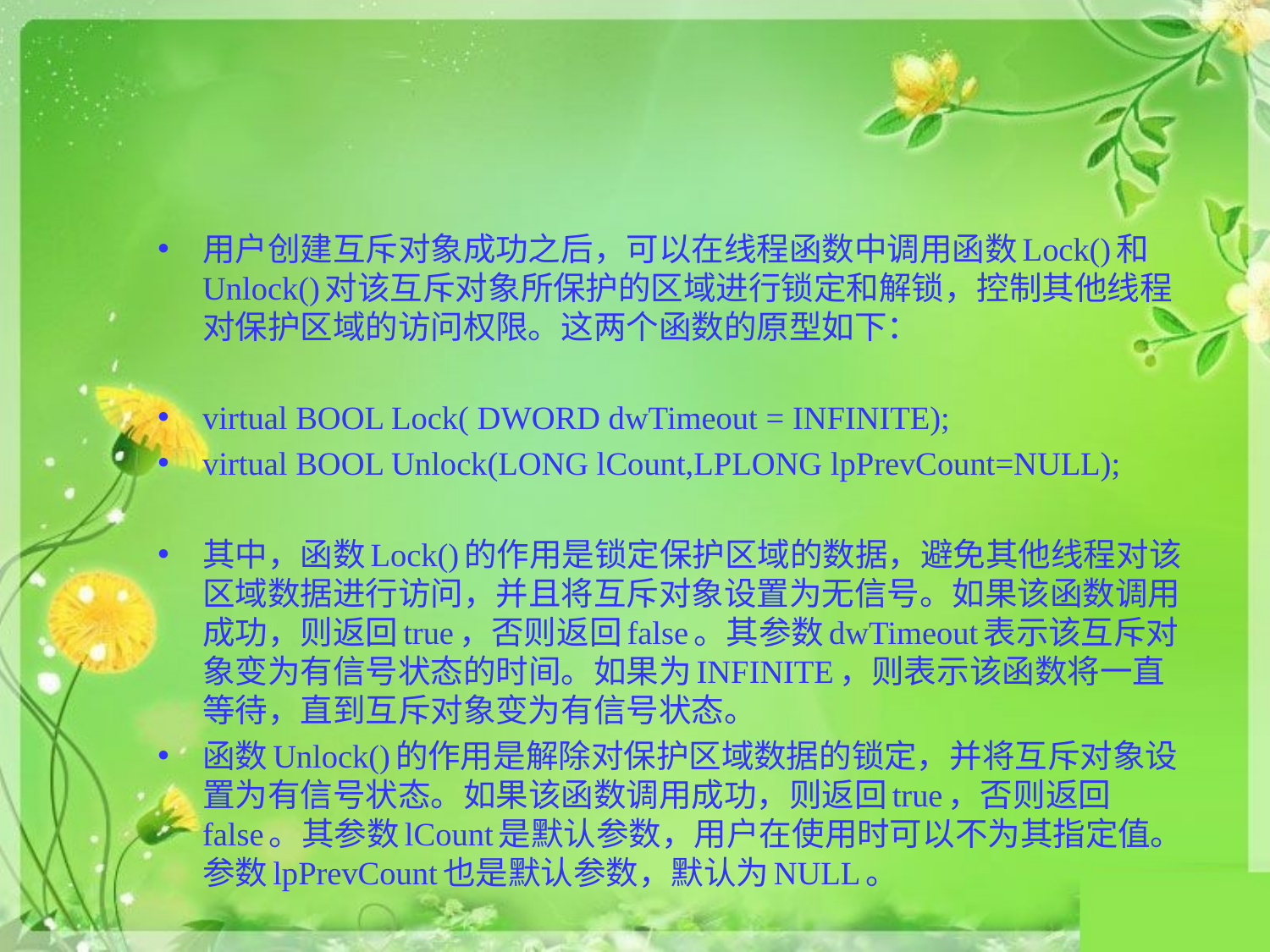

#
用户创建互斥对象成功之后，可以在线程函数中调用函数Lock()和Unlock()对该互斥对象所保护的区域进行锁定和解锁，控制其他线程对保护区域的访问权限。这两个函数的原型如下：

virtual BOOL Lock( DWORD dwTimeout = INFINITE);
virtual BOOL Unlock(LONG lCount,LPLONG lpPrevCount=NULL);

其中，函数Lock()的作用是锁定保护区域的数据，避免其他线程对该区域数据进行访问，并且将互斥对象设置为无信号。如果该函数调用成功，则返回true，否则返回false。其参数dwTimeout表示该互斥对象变为有信号状态的时间。如果为INFINITE，则表示该函数将一直等待，直到互斥对象变为有信号状态。
函数Unlock()的作用是解除对保护区域数据的锁定，并将互斥对象设置为有信号状态。如果该函数调用成功，则返回true，否则返回false。其参数lCount是默认参数，用户在使用时可以不为其指定值。参数lpPrevCount也是默认参数，默认为NULL。